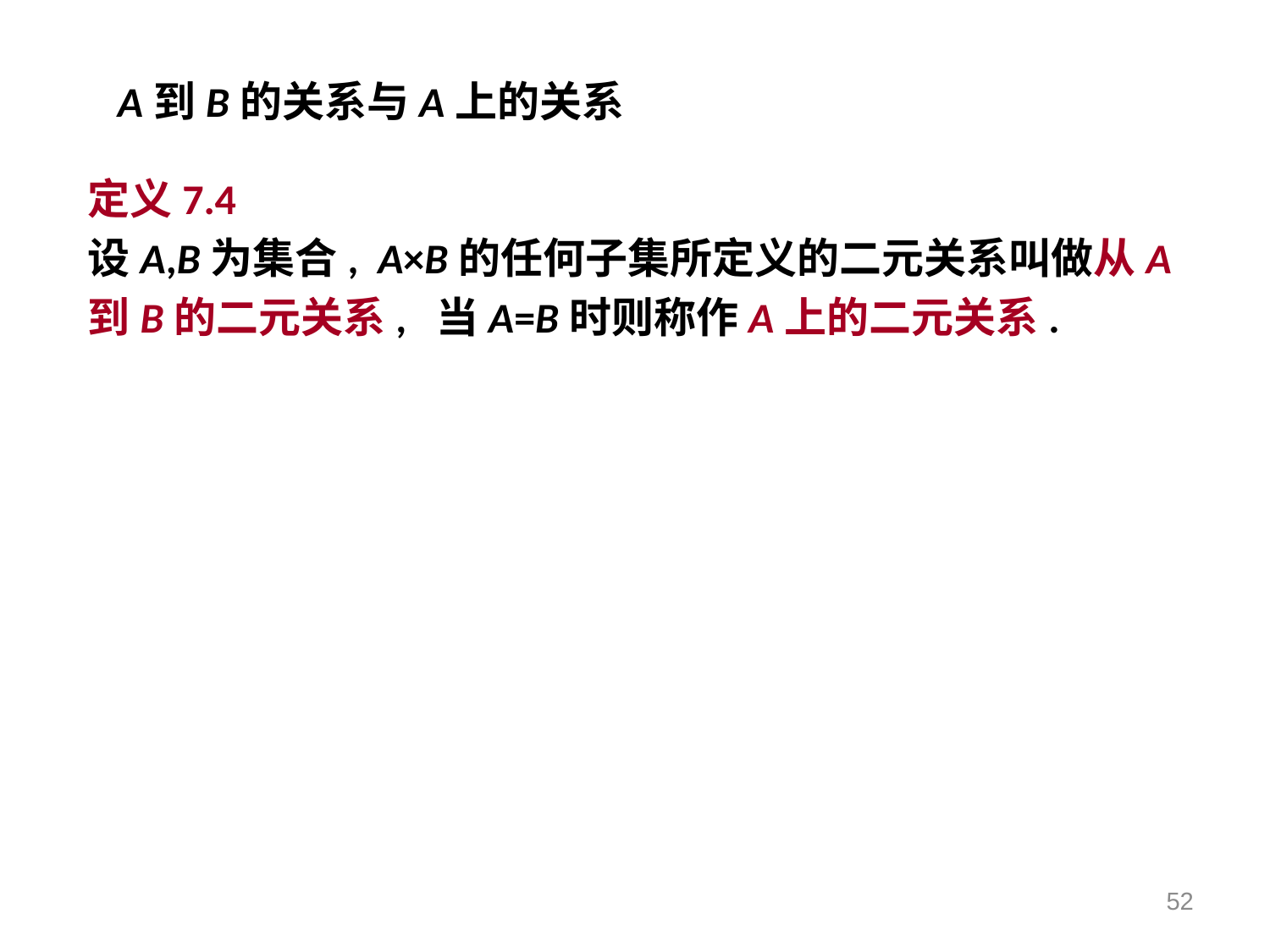

# A到B的关系与A上的关系
定义7.4
设A,B为集合,  A×B的任何子集所定义的二元关系叫做从A
到B的二元关系,  当A=B时则称作A上的二元关系.
52